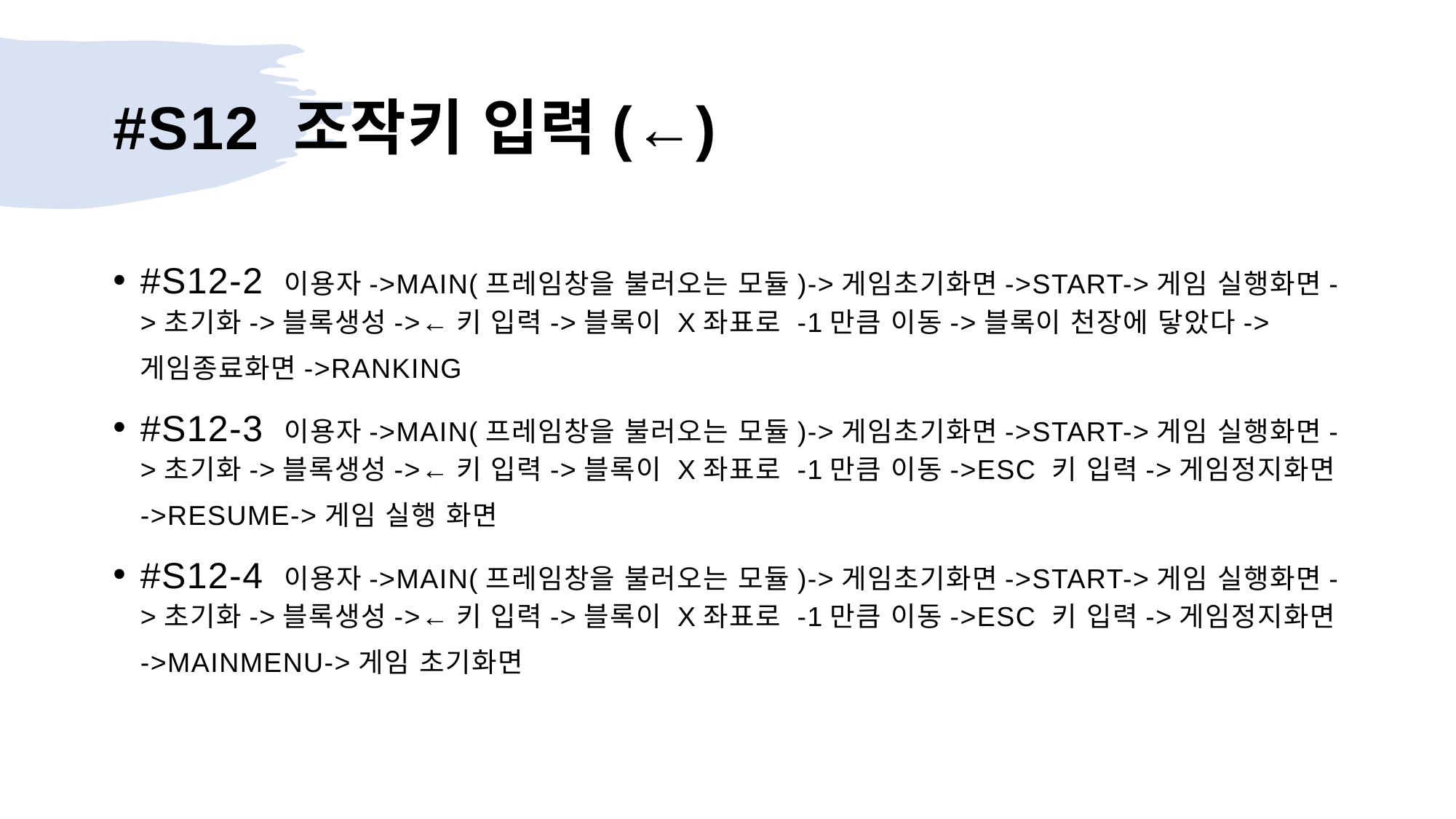

# #S12 조작키 입력(←)
#S12-2 이용자->MAIN(프레임창을 불러오는 모듈)->게임초기화면->START->게임 실행화면->초기화->블록생성->←키 입력->블록이 X좌표로 -1만큼 이동->블록이 천장에 닿았다->게임종료화면->RANKING
#S12-3 이용자->MAIN(프레임창을 불러오는 모듈)->게임초기화면->START->게임 실행화면->초기화->블록생성->←키 입력->블록이 X좌표로 -1만큼 이동->ESC 키 입력->게임정지화면->RESUME->게임 실행 화면
#S12-4 이용자->MAIN(프레임창을 불러오는 모듈)->게임초기화면->START->게임 실행화면->초기화->블록생성->←키 입력->블록이 X좌표로 -1만큼 이동->ESC 키 입력->게임정지화면->MAINMENU->게임 초기화면